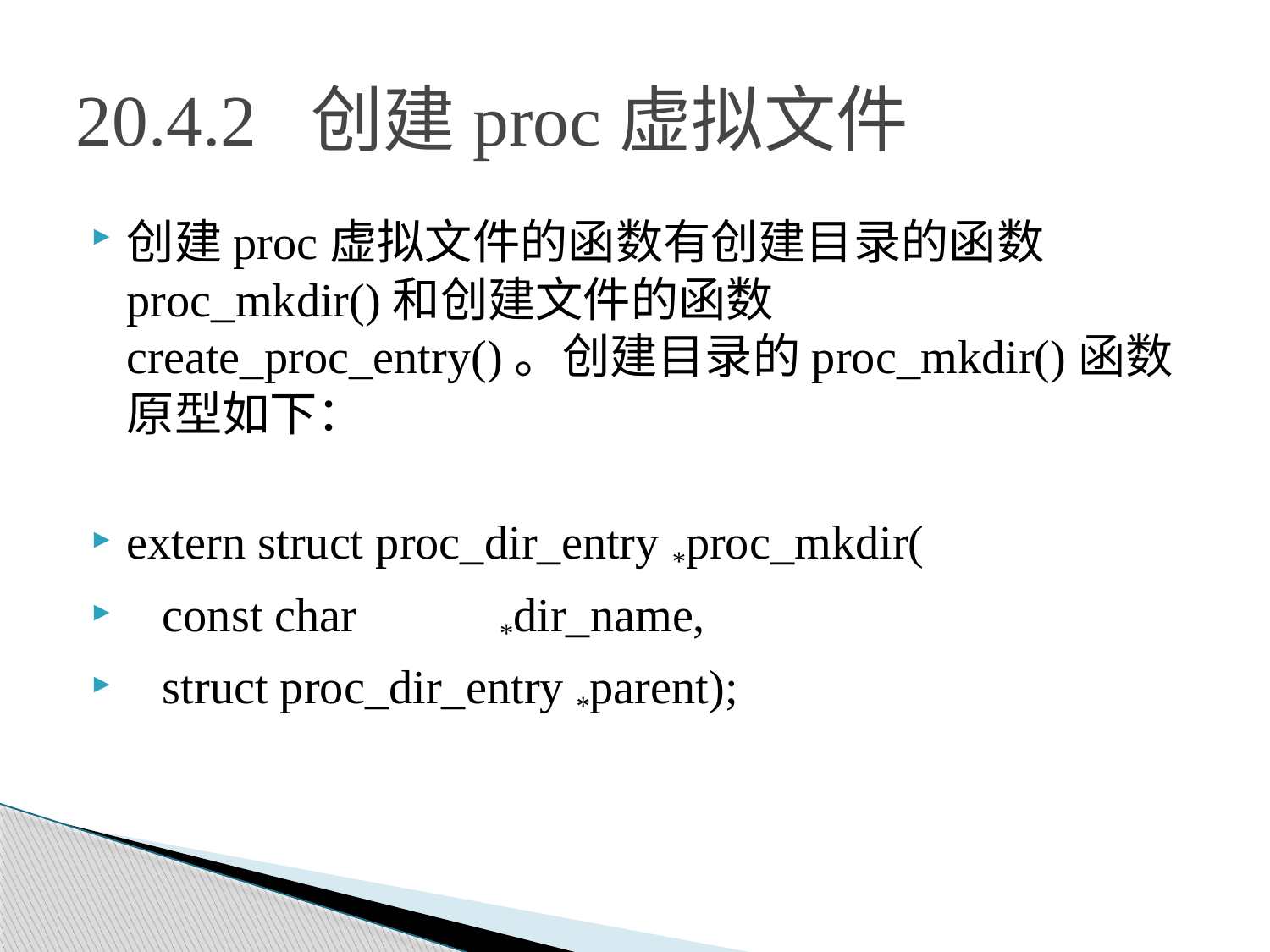

# 20.4.2  创建proc虚拟文件
创建proc虚拟文件的函数有创建目录的函数proc_mkdir()和创建文件的函数create_proc_entry()。创建目录的proc_mkdir()函数原型如下：

extern struct proc_dir_entry *proc_mkdir(
   const char            *dir_name,
   struct proc_dir_entry *parent);